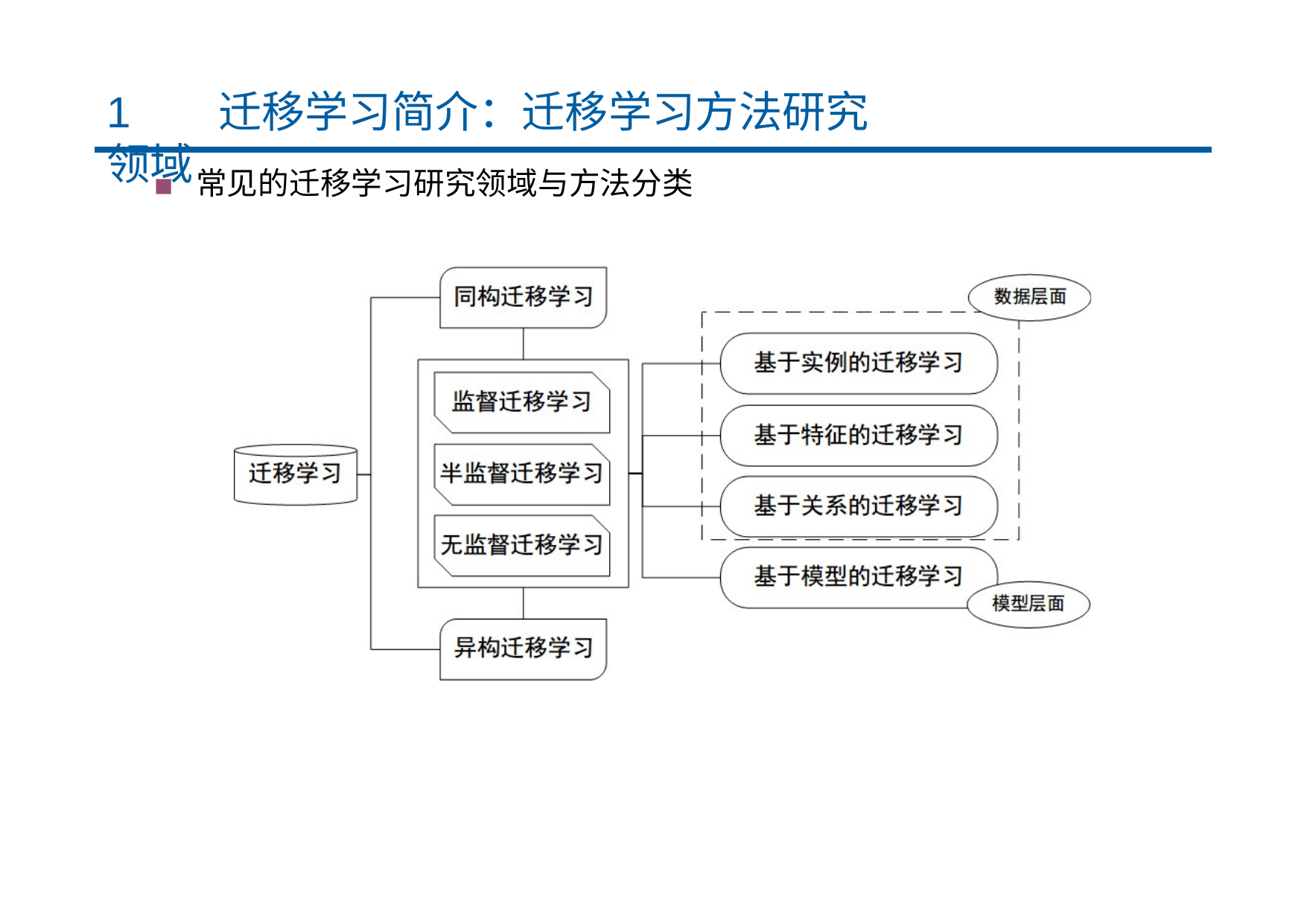

# 1	迁移学习简介：迁移学习方法研究领域
常见的迁移学习研究领域与方法分类